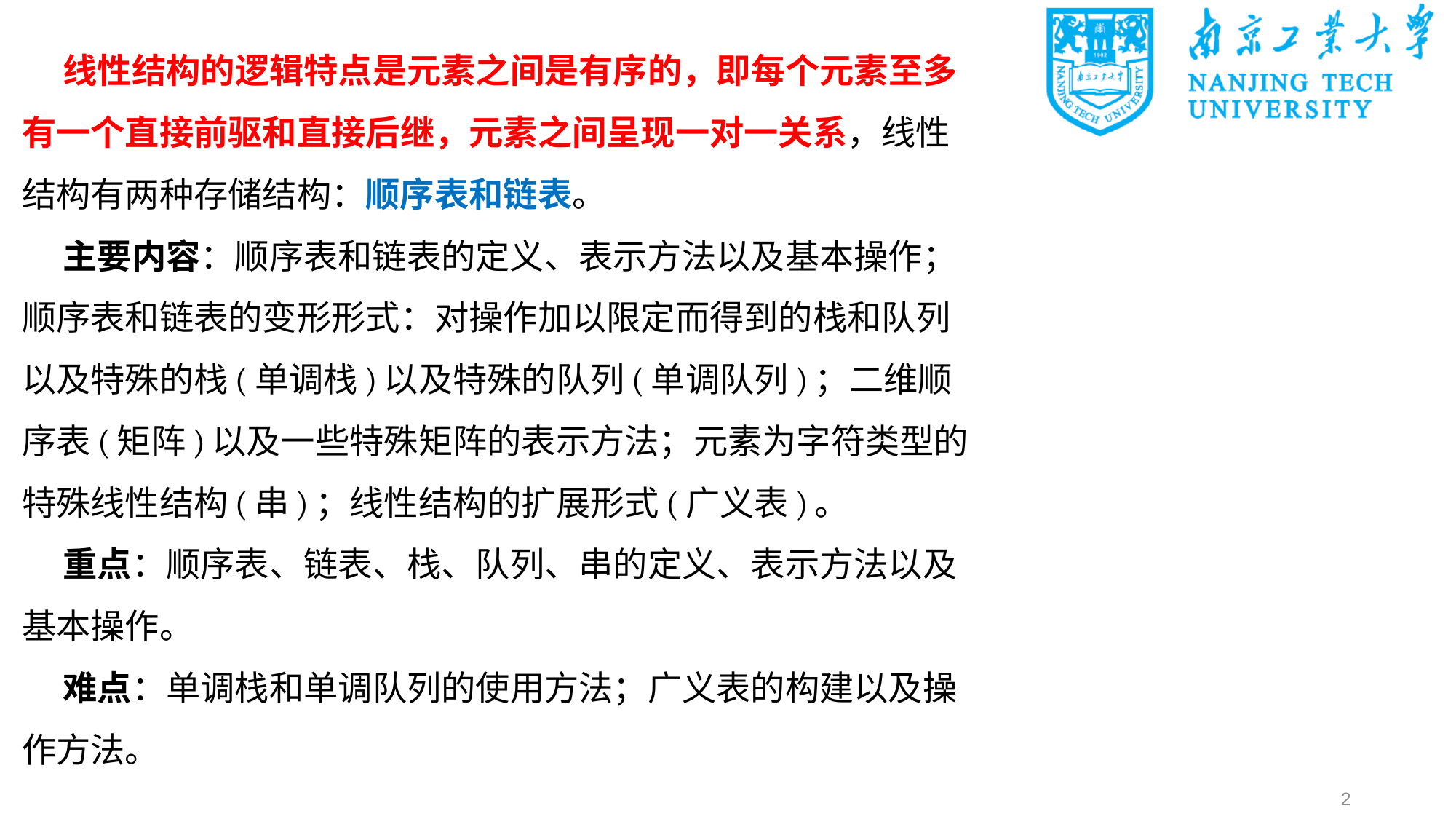

线性结构的逻辑特点是元素之间是有序的，即每个元素至多有一个直接前驱和直接后继，元素之间呈现一对一关系，线性结构有两种存储结构：顺序表和链表。
主要内容：顺序表和链表的定义、表示方法以及基本操作；顺序表和链表的变形形式：对操作加以限定而得到的栈和队列以及特殊的栈(单调栈)以及特殊的队列(单调队列)；二维顺序表(矩阵)以及一些特殊矩阵的表示方法；元素为字符类型的特殊线性结构(串)；线性结构的扩展形式(广义表)。
重点：顺序表、链表、栈、队列、串的定义、表示方法以及基本操作。
难点：单调栈和单调队列的使用方法；广义表的构建以及操作方法。
2